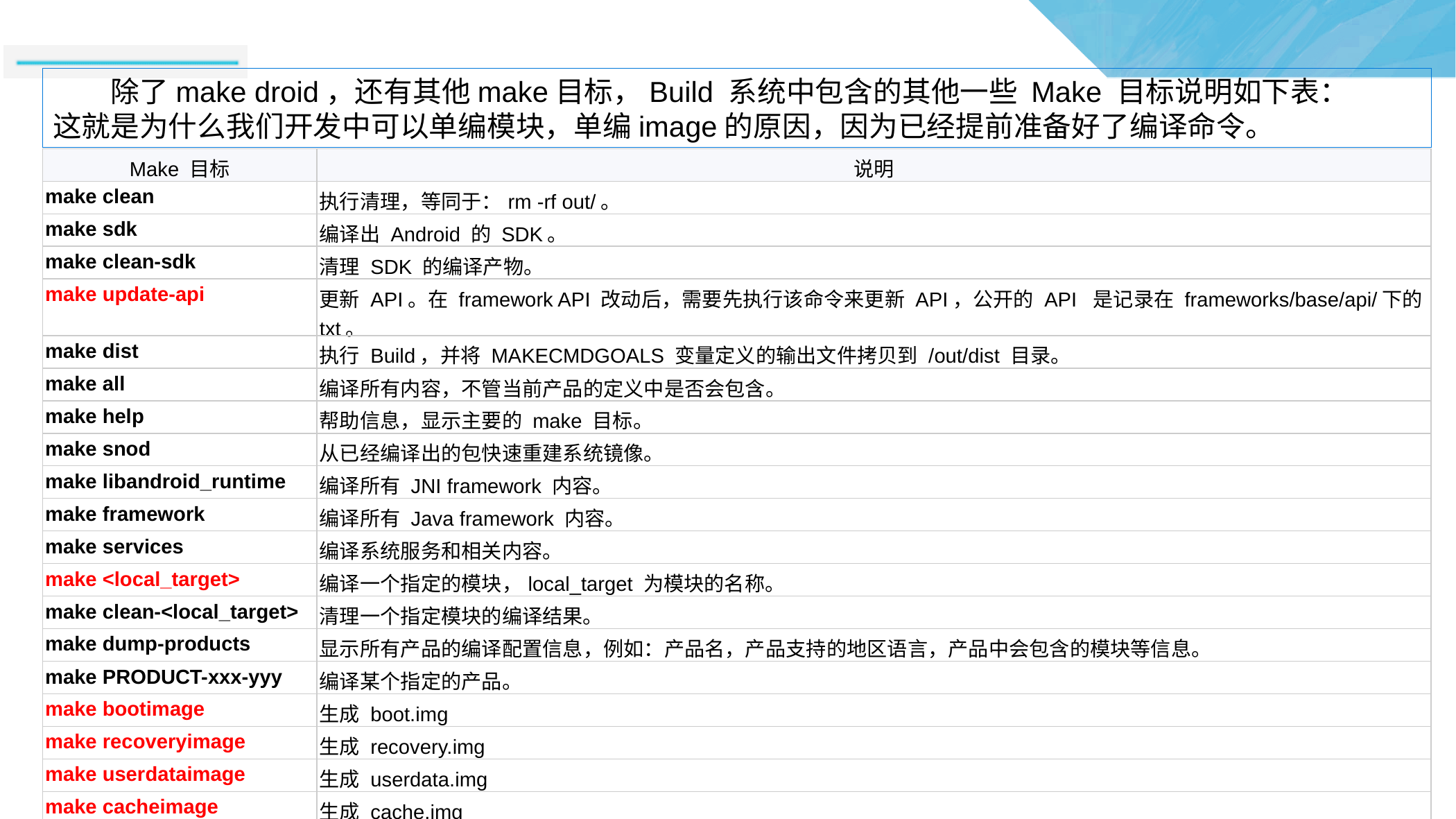

除了make droid，还有其他make目标，Build 系统中包含的其他一些 Make 目标说明如下表：
这就是为什么我们开发中可以单编模块，单编image的原因，因为已经提前准备好了编译命令。
| Make 目标 | 说明 |
| --- | --- |
| make clean | 执行清理，等同于：rm -rf out/。 |
| make sdk | 编译出 Android 的 SDK。 |
| make clean-sdk | 清理 SDK 的编译产物。 |
| make update-api | 更新 API。在 framework API 改动后，需要先执行该命令来更新 API，公开的 API 是记录在 frameworks/base/api/下的txt。 |
| make dist | 执行 Build，并将 MAKECMDGOALS 变量定义的输出文件拷贝到 /out/dist 目录。 |
| make all | 编译所有内容，不管当前产品的定义中是否会包含。 |
| make help | 帮助信息，显示主要的 make 目标。 |
| make snod | 从已经编译出的包快速重建系统镜像。 |
| make libandroid\_runtime | 编译所有 JNI framework 内容。 |
| make framework | 编译所有 Java framework 内容。 |
| make services | 编译系统服务和相关内容。 |
| make <local\_target> | 编译一个指定的模块，local\_target 为模块的名称。 |
| make clean-<local\_target> | 清理一个指定模块的编译结果。 |
| make dump-products | 显示所有产品的编译配置信息，例如：产品名，产品支持的地区语言，产品中会包含的模块等信息。 |
| make PRODUCT-xxx-yyy | 编译某个指定的产品。 |
| make bootimage | 生成 boot.img |
| make recoveryimage | 生成 recovery.img |
| make userdataimage | 生成 userdata.img |
| make cacheimage | 生成 cache.img |